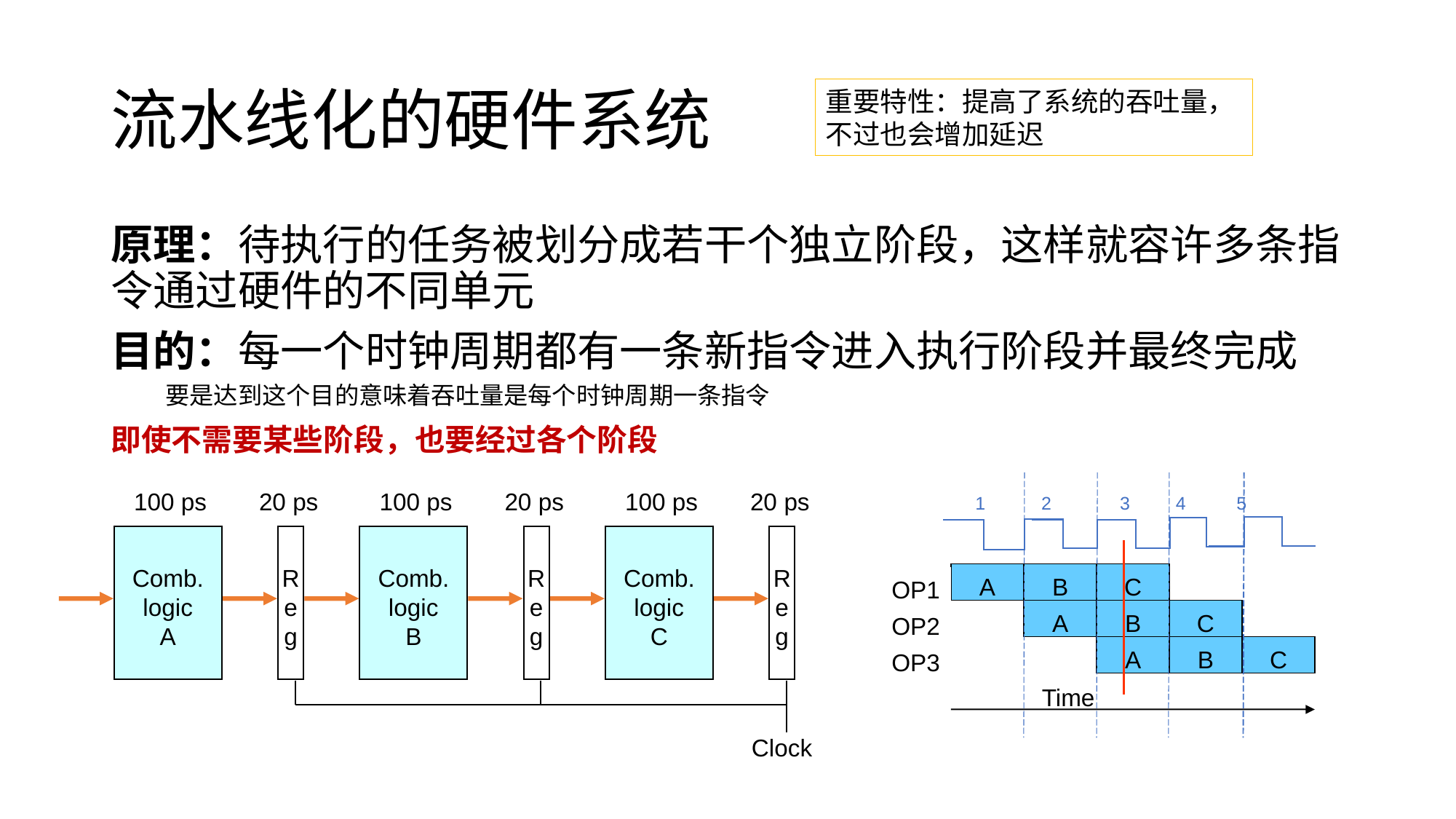

# 流水线化的硬件系统
重要特性：提高了系统的吞吐量，不过也会增加延迟
原理：待执行的任务被划分成若干个独立阶段，这样就容许多条指令通过硬件的不同单元
目的：每一个时钟周期都有一条新指令进入执行阶段并最终完成
要是达到这个目的意味着吞吐量是每个时钟周期一条指令
即使不需要某些阶段，也要经过各个阶段
 1           2	        3         4          5

A
B
C
OP1

A
B
C
OP2

A
B
C
OP3
Time

100
 ps
20
 ps
100
 ps
20
 ps
100
 ps
20
 ps

Comb.
R
Comb.
R
Comb.
R
logic
e
logic
e
logic
e

A
g
B
g
C
g

Clock